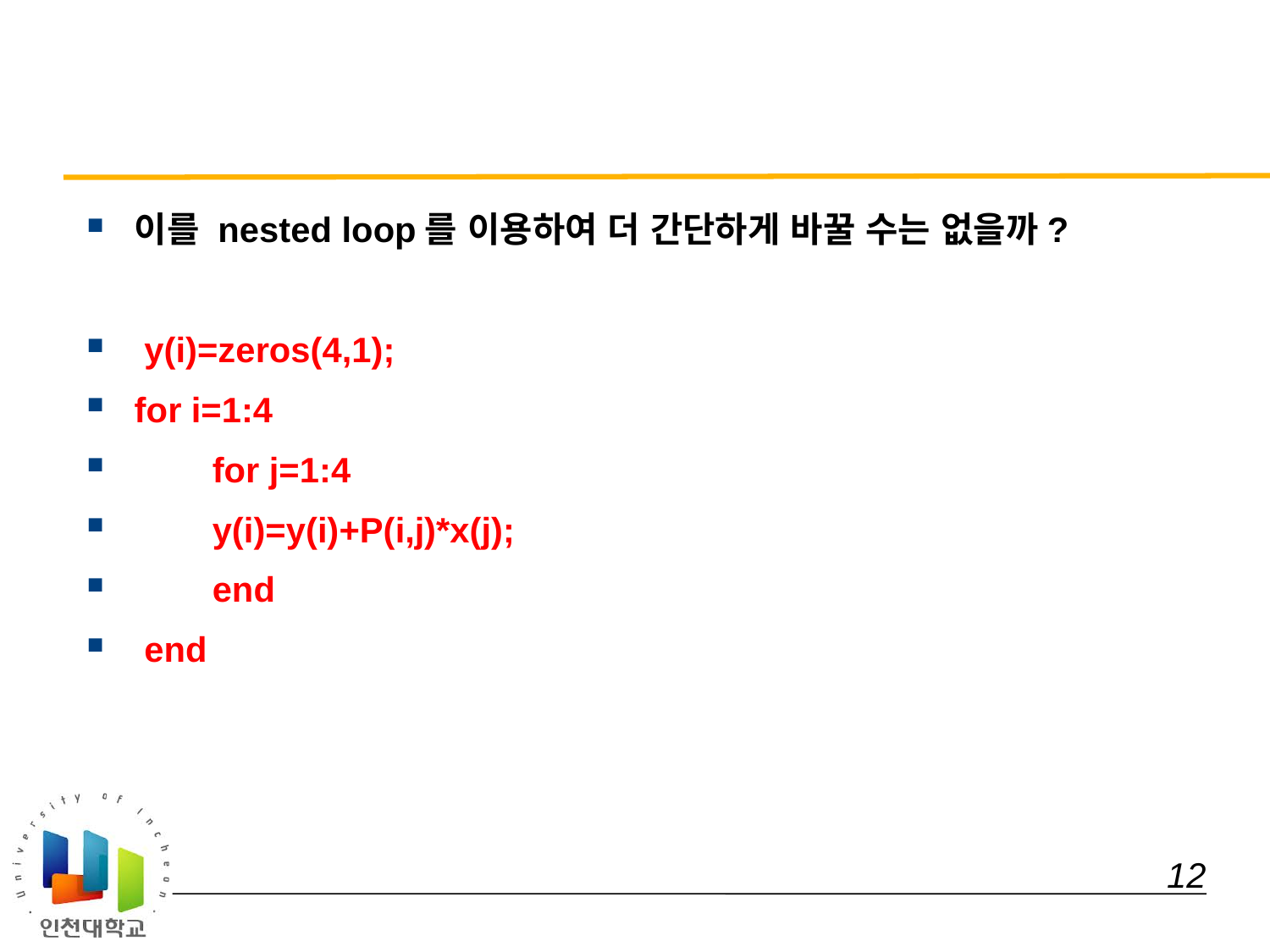

#
이를 nested loop를 이용하여 더 간단하게 바꿀 수는 없을까?

 y(i)=zeros(4,1);
for i=1:4
        for j=1:4
        y(i)=y(i)+P(i,j)*x(j);
        end
 end
 12